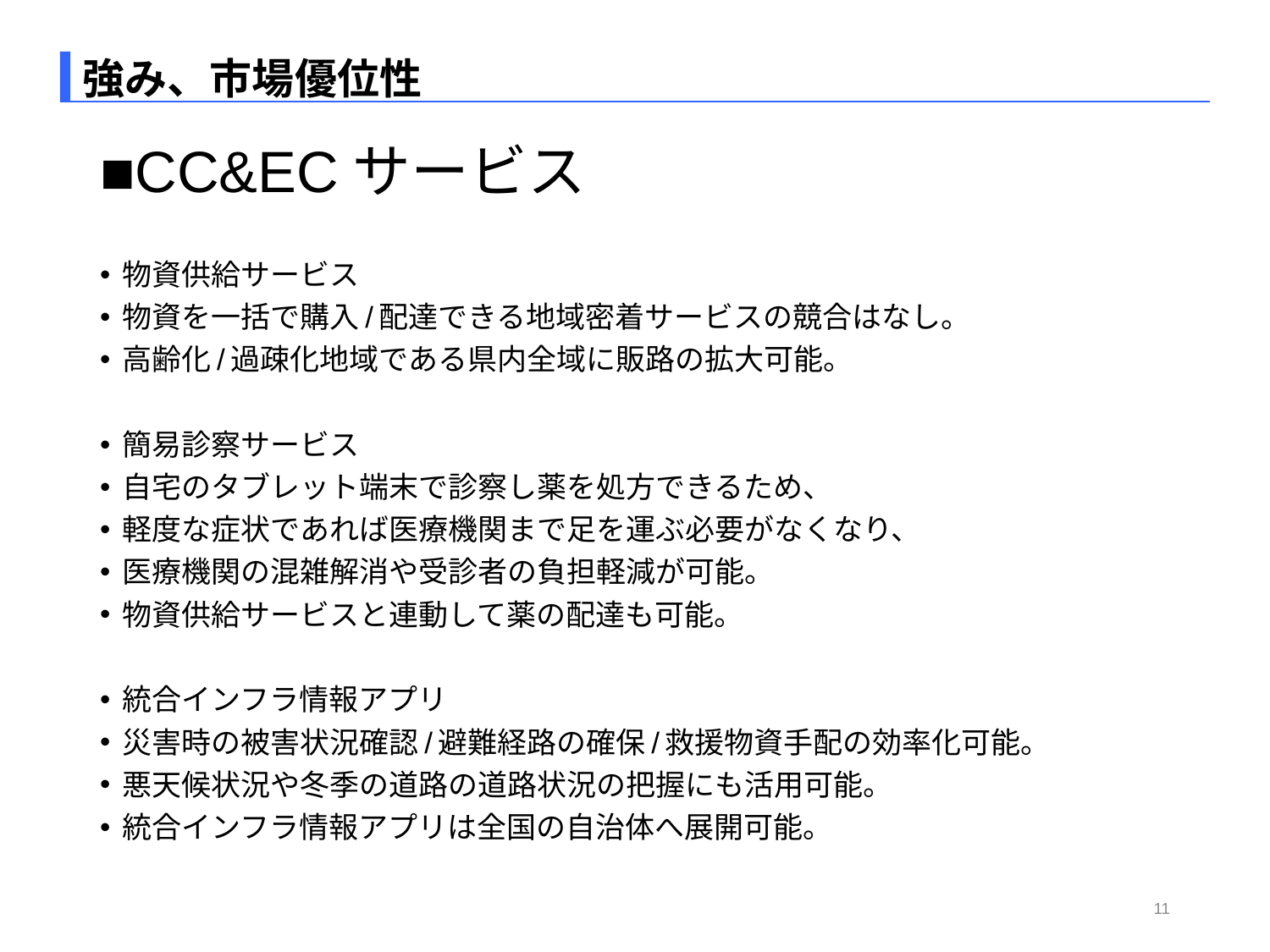

強み、市場優位性

# ■CC&ECサービス
物資供給サービス
物資を一括で購入/配達できる地域密着サービスの競合はなし。
高齢化/過疎化地域である県内全域に販路の拡大可能。

簡易診察サービス
自宅のタブレット端末で診察し薬を処方できるため、
軽度な症状であれば医療機関まで足を運ぶ必要がなくなり、
医療機関の混雑解消や受診者の負担軽減が可能。
物資供給サービスと連動して薬の配達も可能。

統合インフラ情報アプリ
災害時の被害状況確認/避難経路の確保/救援物資手配の効率化可能。
悪天候状況や冬季の道路の道路状況の把握にも活用可能。
統合インフラ情報アプリは全国の自治体へ展開可能。
11